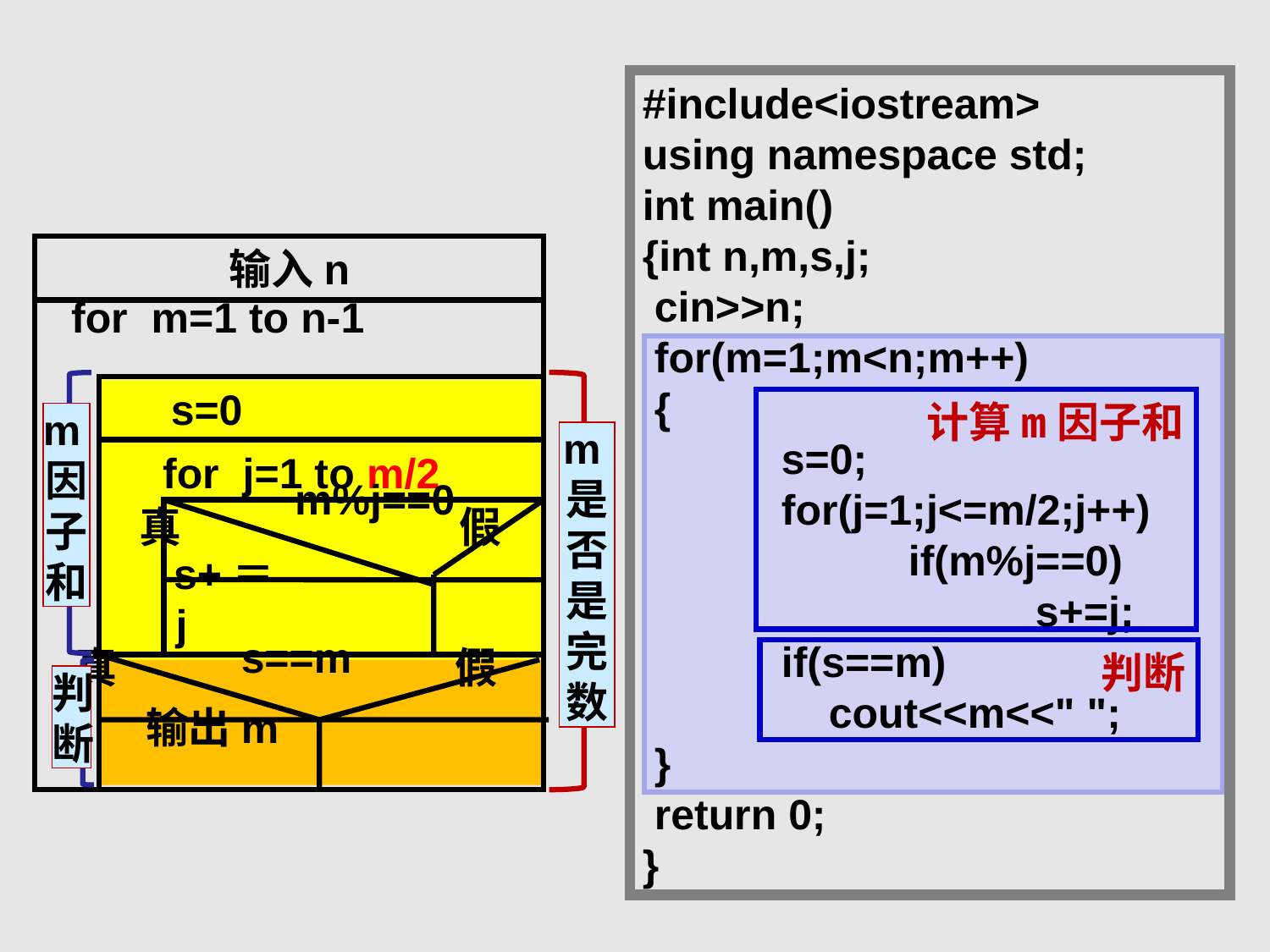

#include<iostream>
using namespace std;
int main()
{int n,m,s,j;
 cin>>n;
 for(m=1;m<n;m++)
 {
	 s=0;
	 for(j=1;j<=m/2;j++)
		 if(m%j==0)
			 s+=j;
	 if(s==m)
	     cout<<m<<" ";
 }
 return 0;
}
输入n

for  m=1 to n-1

     s=0

计算m因子和
m因子和
m是否是完数

for  j=1 to m/2
m%j==0

真
假

s+＝j
判断

s==m

真

假

判断
输出m